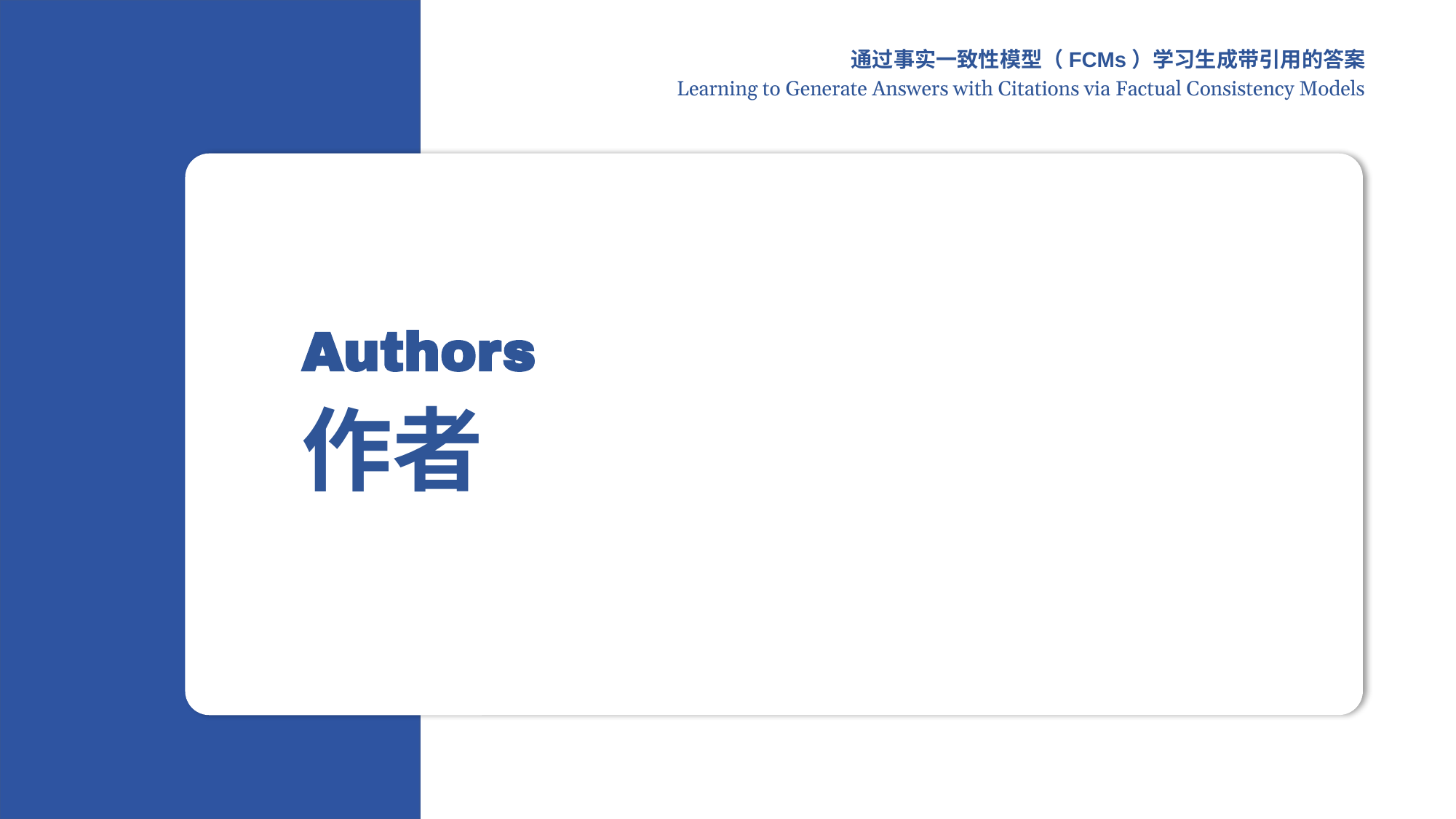

通过事实一致性模型（FCMs）学习生成带引用的答案

 Learning to Generate Answers with Citations via Factual Consistency Models

Authors
作者